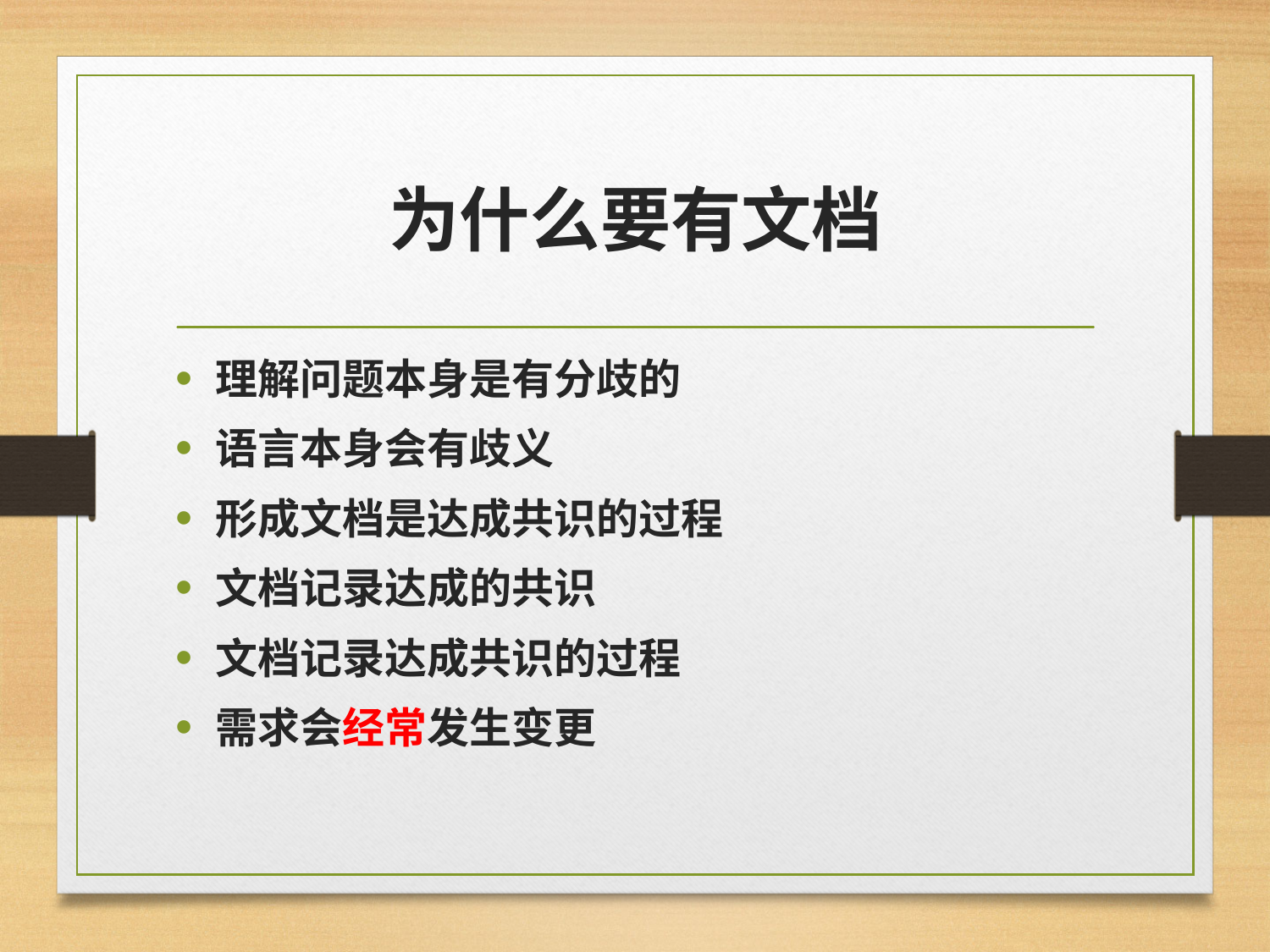

# 为什么要有文档
理解问题本身是有分歧的
语言本身会有歧义
形成文档是达成共识的过程
文档记录达成的共识
文档记录达成共识的过程
需求会经常发生变更